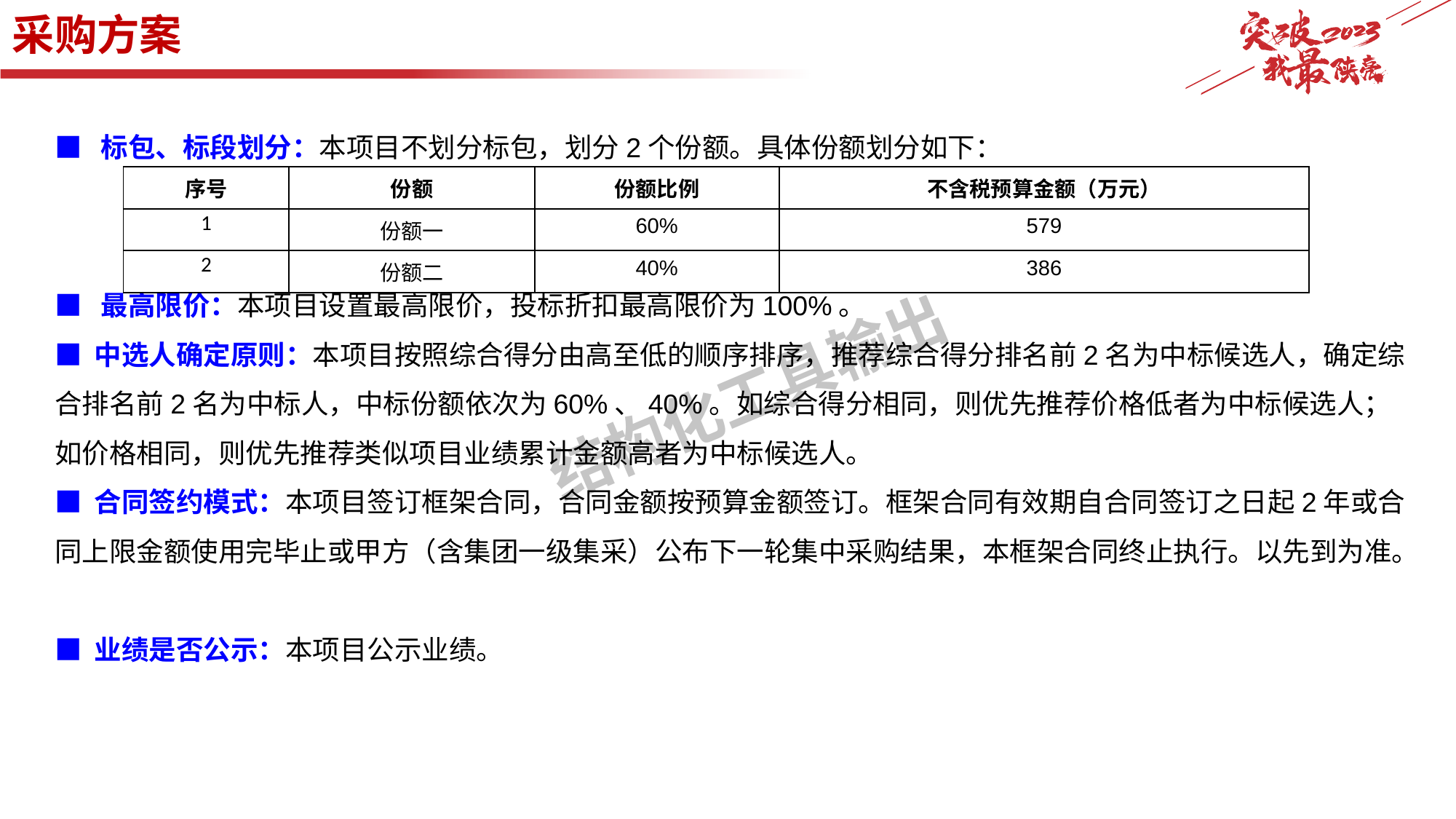

# 采购方案
■  标包、标段划分：本项目不划分标包，划分2个份额。具体份额划分如下：

■  最高限价：本项目设置最高限价，投标折扣最高限价为100%。
■  中选人确定原则：本项目按照综合得分由高至低的顺序排序，推荐综合得分排名前2名为中标候选人，确定综合排名前2名为中标人，中标份额依次为60%、40%。如综合得分相同，则优先推荐价格低者为中标候选人；如价格相同，则优先推荐类似项目业绩累计金额高者为中标候选人。
■  合同签约模式：本项目签订框架合同，合同金额按预算金额签订。框架合同有效期自合同签订之日起2年或合同上限金额使用完毕止或甲方（含集团一级集采）公布下一轮集中采购结果，本框架合同终止执行。以先到为准。
■  业绩是否公示：本项目公示业绩。
| 序号 | 份额 | 份额比例 | 不含税预算金额（万元） |
| --- | --- | --- | --- |
| 1 | 份额一 | 60% | 579 |
| 2 | 份额二 | 40% | 386 |